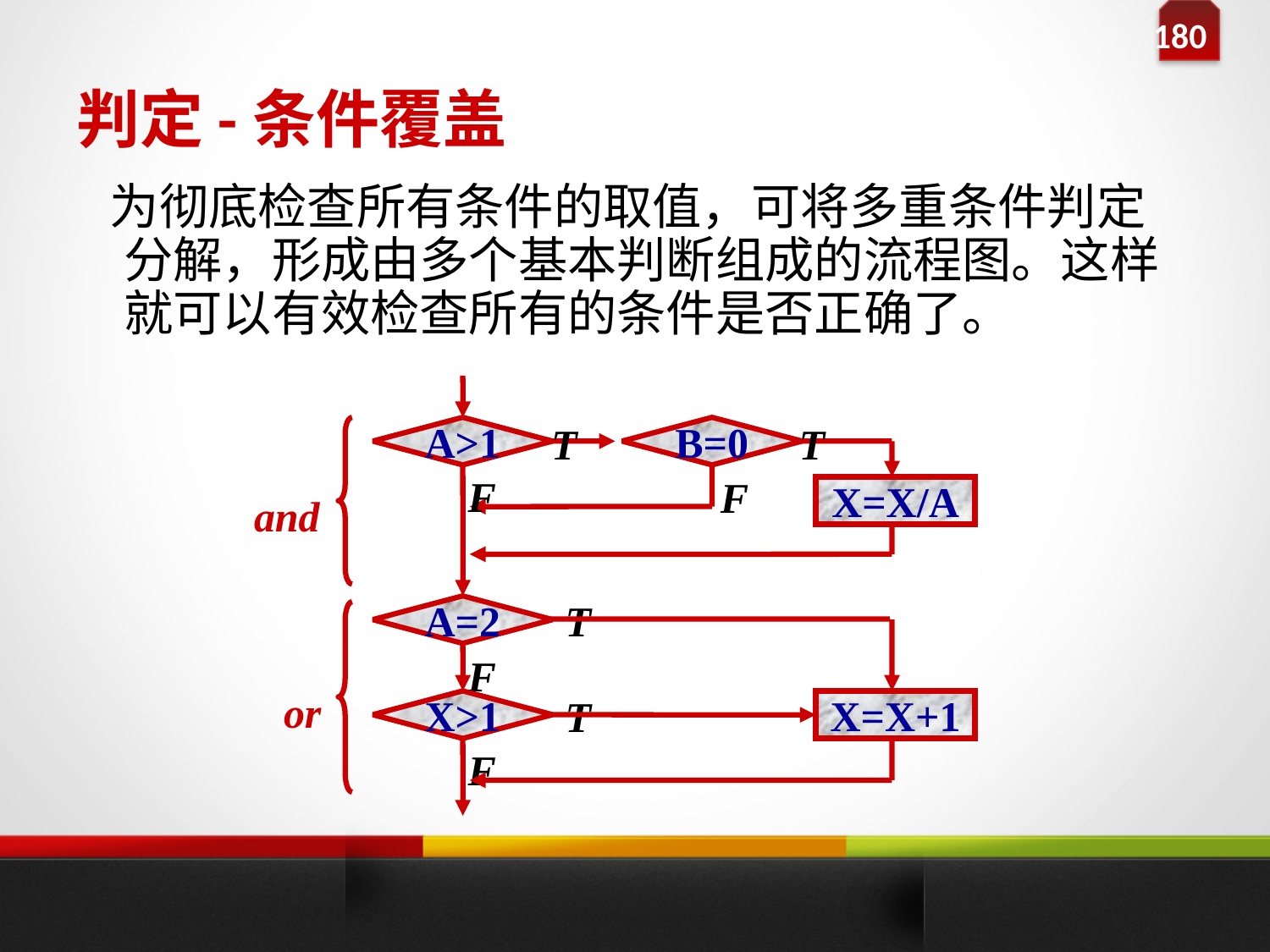

# 判定-条件覆盖
  为彻底检查所有条件的取值，可将多重条件判定分解，形成由多个基本判断组成的流程图。这样就可以有效检查所有的条件是否正确了。

T
T

A>1
B=0

F

F

X=X/A
and

T
A=2

F

or
T
X>1
X=X+1

F